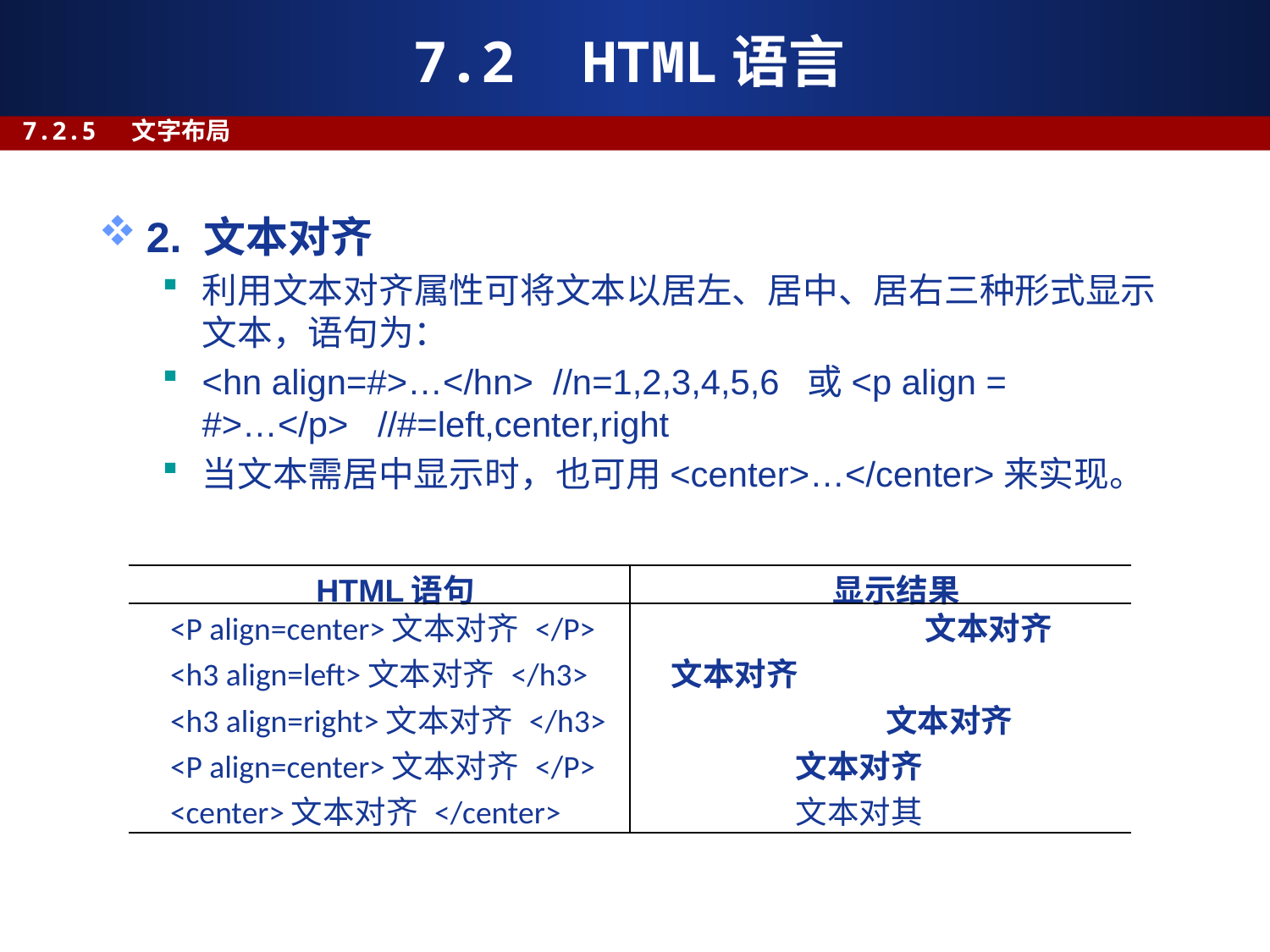

# 7.2  HTML语言
7.2.5  文字布局
2. 文本对齐
利用文本对齐属性可将文本以居左、居中、居右三种形式显示文本，语句为：
<hn align=#>…</hn>  //n=1,2,3,4,5,6  或<p align = #>…</p>   //#=left,center,right
当文本需居中显示时，也可用<center>…</center>来实现。
| HTML语句 | 显示结果 |
| --- | --- |
| <P align=center>文本对齐 </P> <h3 align=left>文本对齐 </h3> <h3 align=right>文本对齐 </h3> <P align=center>文本对齐 </P> <center>文本对齐 </center> | 文本对齐 文本对齐 文本对齐 文本对齐 文本对其 |